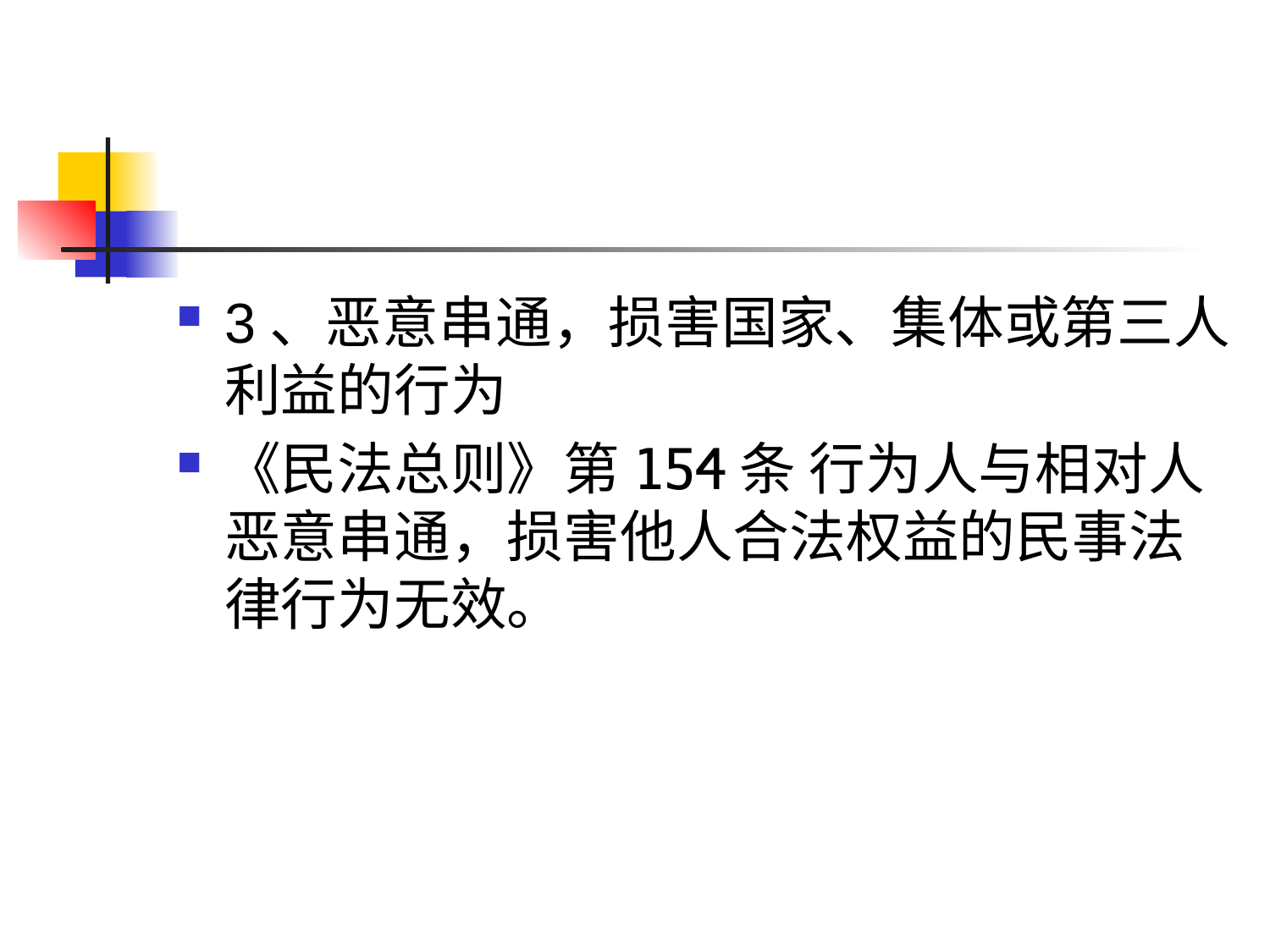

#
3、恶意串通，损害国家、集体或第三人利益的行为
《民法总则》第154条 行为人与相对人恶意串通，损害他人合法权益的民事法律行为无效。